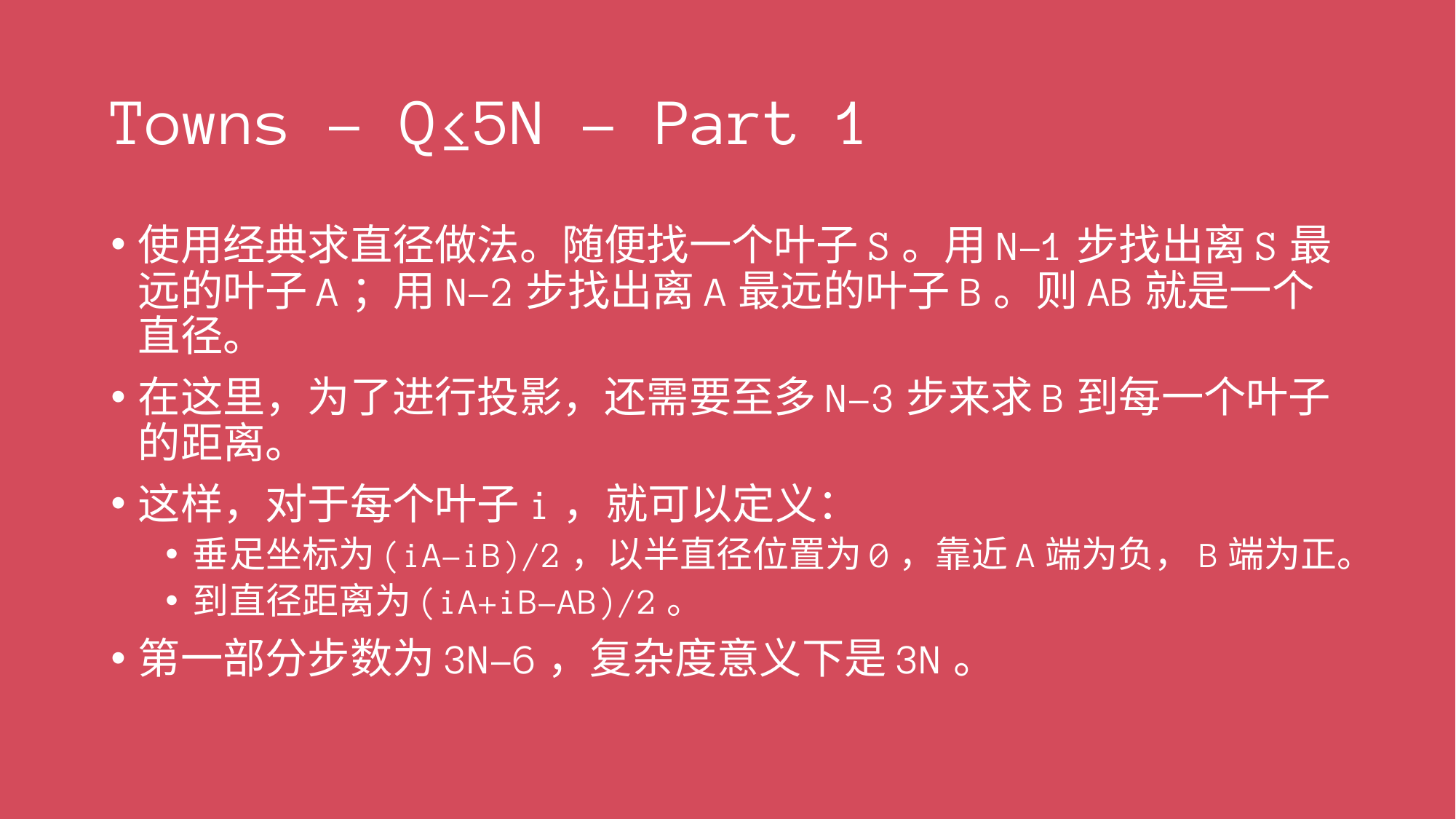

# Towns - Q≤5N - Part 1
使用经典求直径做法。随便找一个叶子S。用N-1步找出离S最远的叶子A；用N-2步找出离A最远的叶子B。则AB就是一个直径。
在这里，为了进行投影，还需要至多N-3步来求B到每一个叶子的距离。
这样，对于每个叶子i，就可以定义：
垂足坐标为(iA-iB)/2，以半直径位置为0，靠近A端为负，B端为正。
到直径距离为(iA+iB-AB)/2。
第一部分步数为3N-6，复杂度意义下是3N。